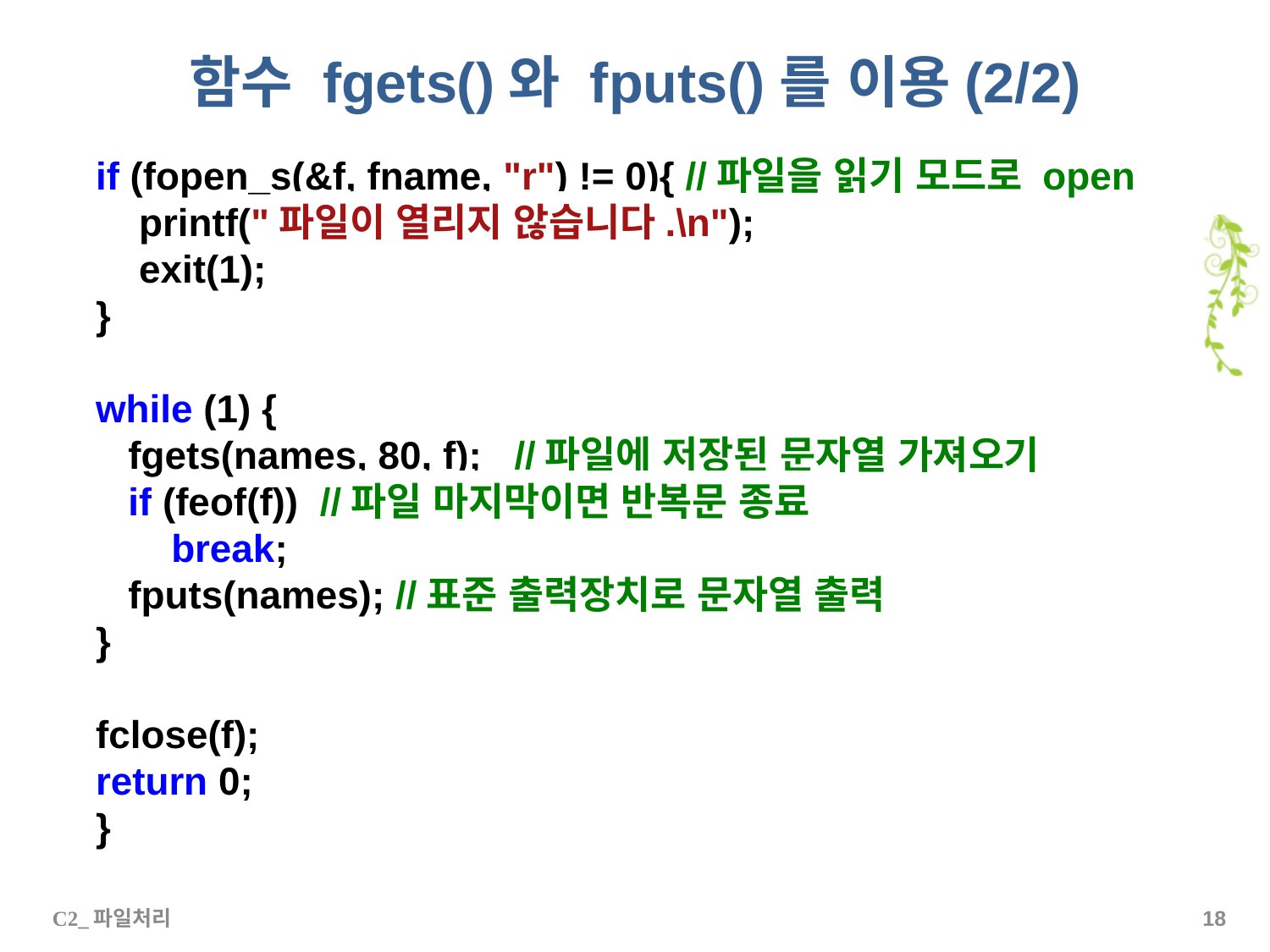

# 함수 fgets()와 fputs()를 이용(2/2)
if (fopen_s(&f, fname, "r") != 0){ //파일을 읽기 모드로 open
    printf("파일이 열리지 않습니다.\n");
    exit(1);
}

while (1) {
   fgets(names, 80, f);   //파일에 저장된 문자열 가져오기
   if (feof(f))  //파일 마지막이면 반복문 종료
       break;
   fputs(names); //표준 출력장치로 문자열 출력
}

fclose(f);
return 0;
}
C2_파일처리
18